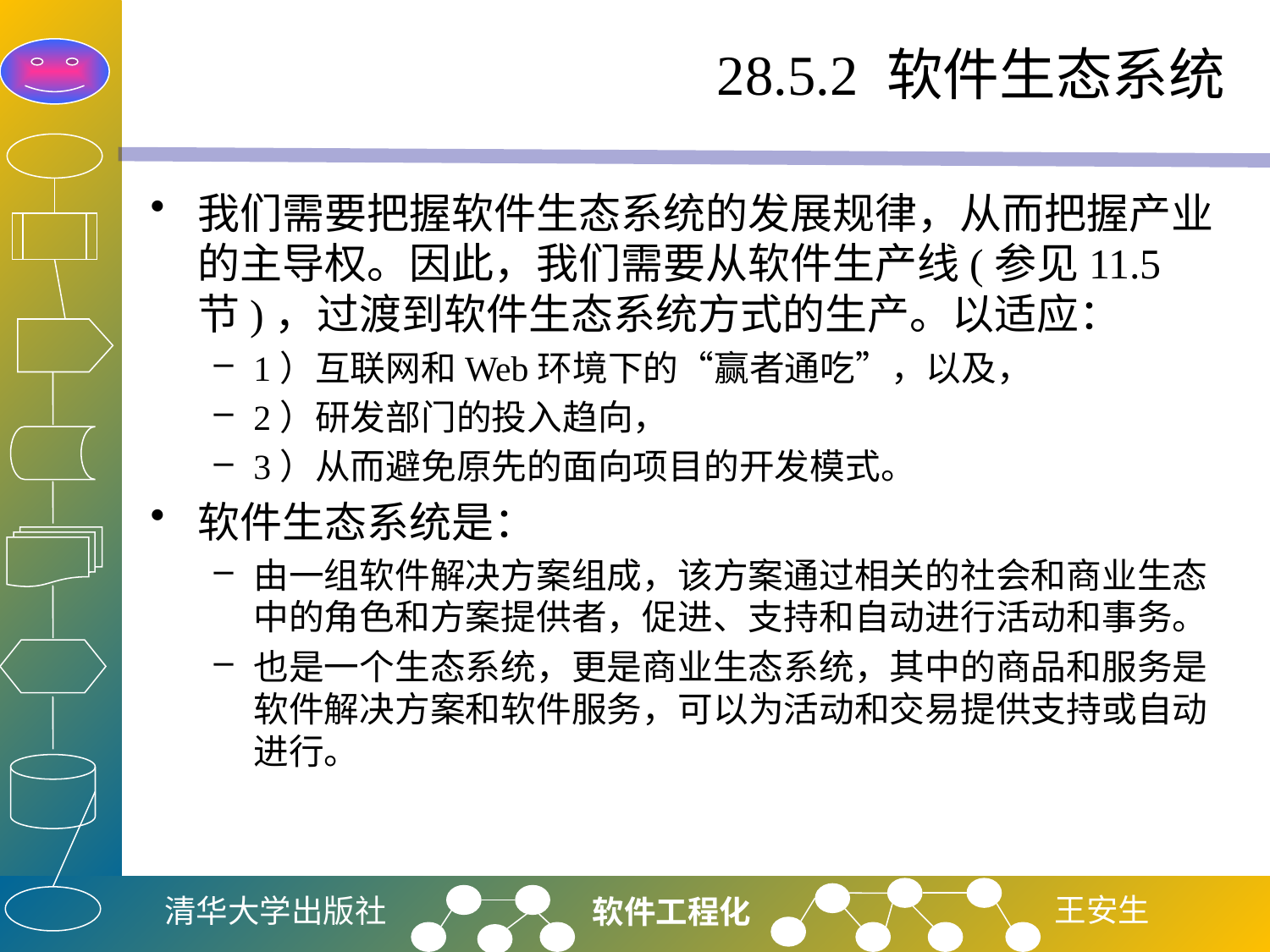

# 28.5.2 软件生态系统
我们需要把握软件生态系统的发展规律，从而把握产业的主导权。因此，我们需要从软件生产线(参见11.5节)，过渡到软件生态系统方式的生产。以适应：
1）互联网和Web环境下的“赢者通吃”，以及，
2）研发部门的投入趋向，
3）从而避免原先的面向项目的开发模式。
软件生态系统是：
由一组软件解决方案组成，该方案通过相关的社会和商业生态中的角色和方案提供者，促进、支持和自动进行活动和事务。
也是一个生态系统，更是商业生态系统，其中的商品和服务是软件解决方案和软件服务，可以为活动和交易提供支持或自动进行。